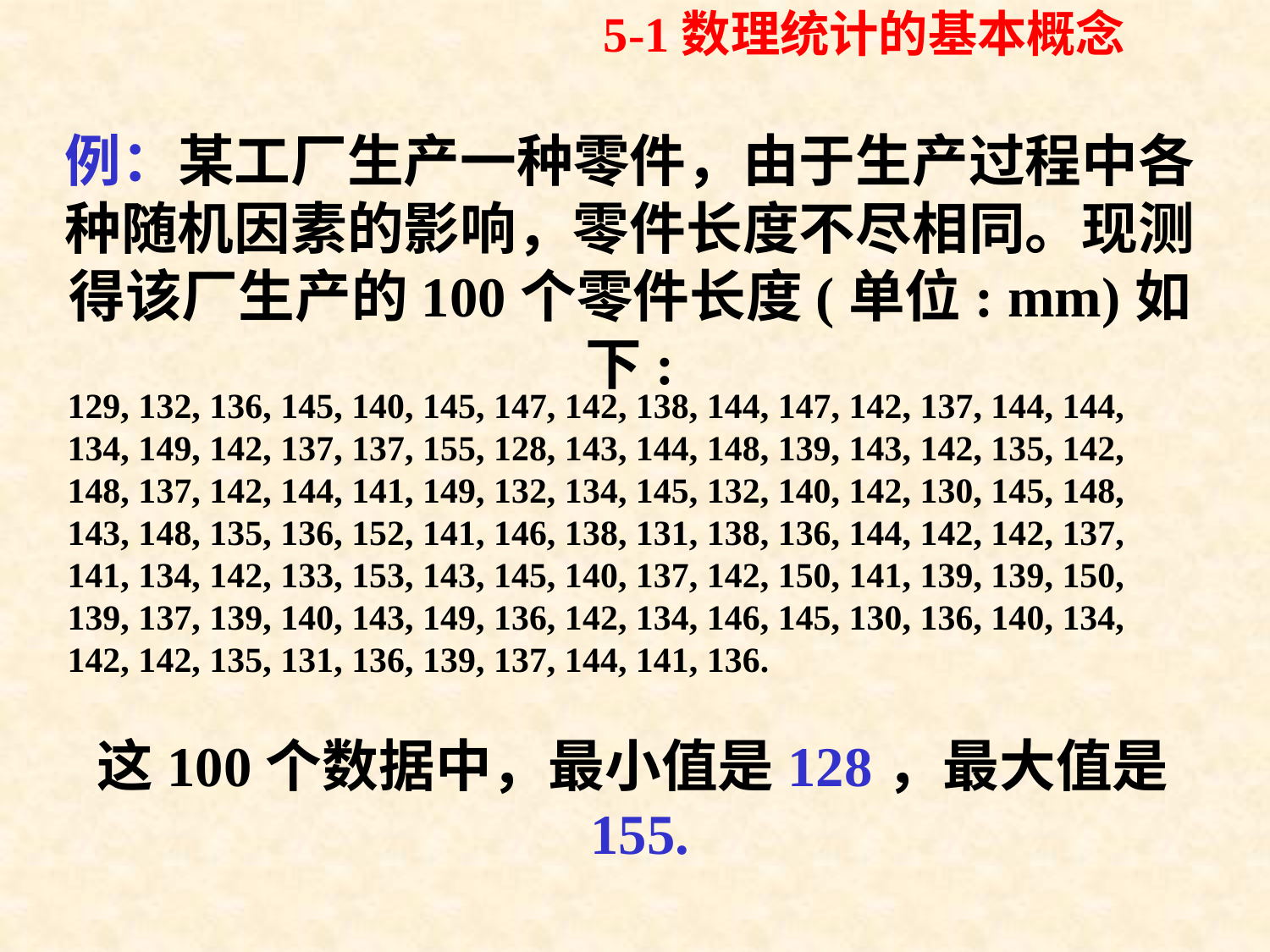

5-1数理统计的基本概念
例：某工厂生产一种零件，由于生产过程中各种随机因素的影响，零件长度不尽相同。现测得该厂生产的100个零件长度(单位: mm)如下:
129, 132, 136, 145, 140, 145, 147, 142, 138, 144, 147, 142, 137, 144, 144,
134, 149, 142, 137, 137, 155, 128, 143, 144, 148, 139, 143, 142, 135, 142,
148, 137, 142, 144, 141, 149, 132, 134, 145, 132, 140, 142, 130, 145, 148,
143, 148, 135, 136, 152, 141, 146, 138, 131, 138, 136, 144, 142, 142, 137,
141, 134, 142, 133, 153, 143, 145, 140, 137, 142, 150, 141, 139, 139, 150,
139, 137, 139, 140, 143, 149, 136, 142, 134, 146, 145, 130, 136, 140, 134,
142, 142, 135, 131, 136, 139, 137, 144, 141, 136.
这100个数据中，最小值是128，最大值是155.